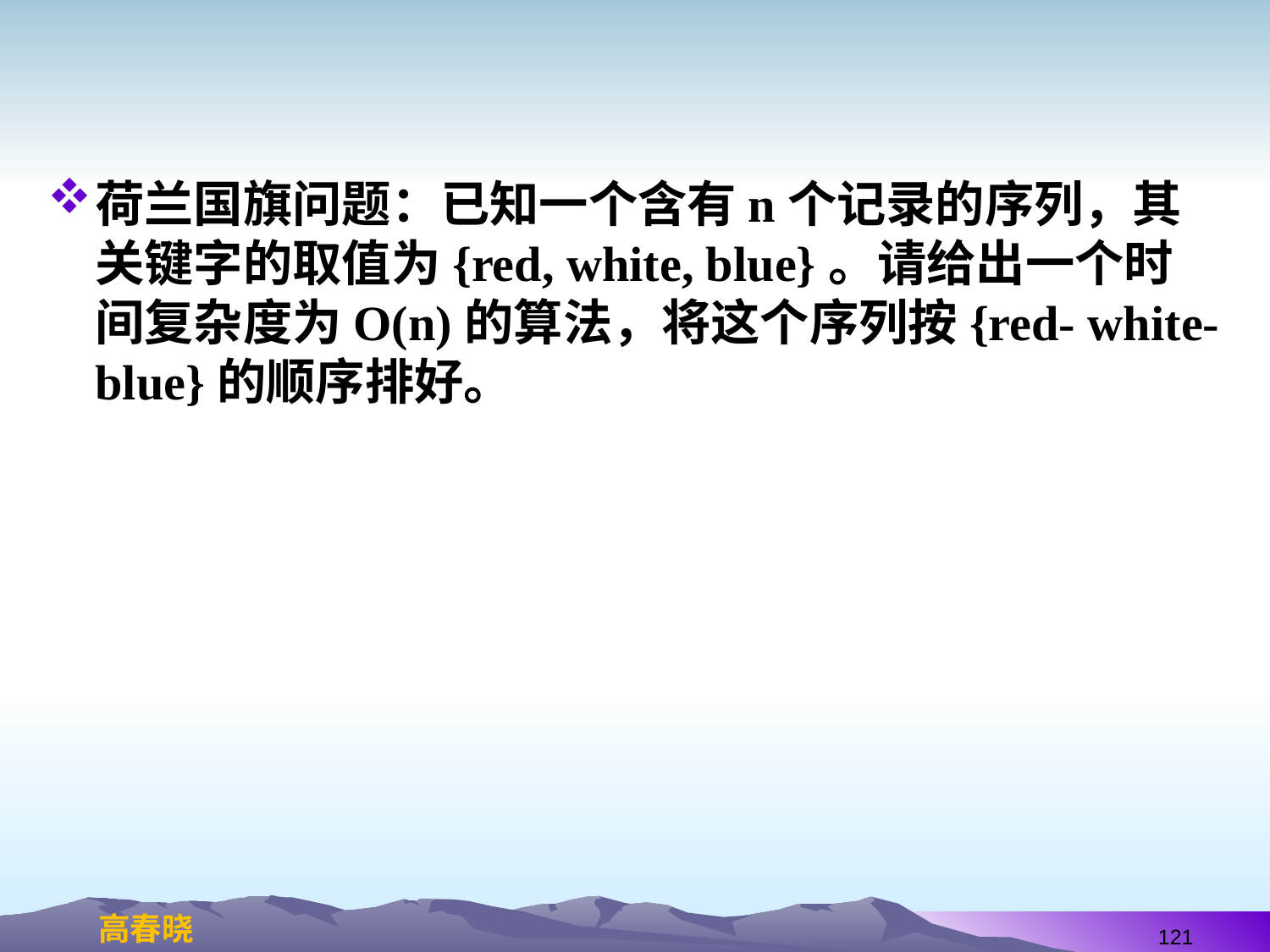

#
荷兰国旗问题：已知一个含有n个记录的序列，其关键字的取值为{red, white, blue}。请给出一个时间复杂度为O(n)的算法，将这个序列按{red- white- blue}的顺序排好。
121